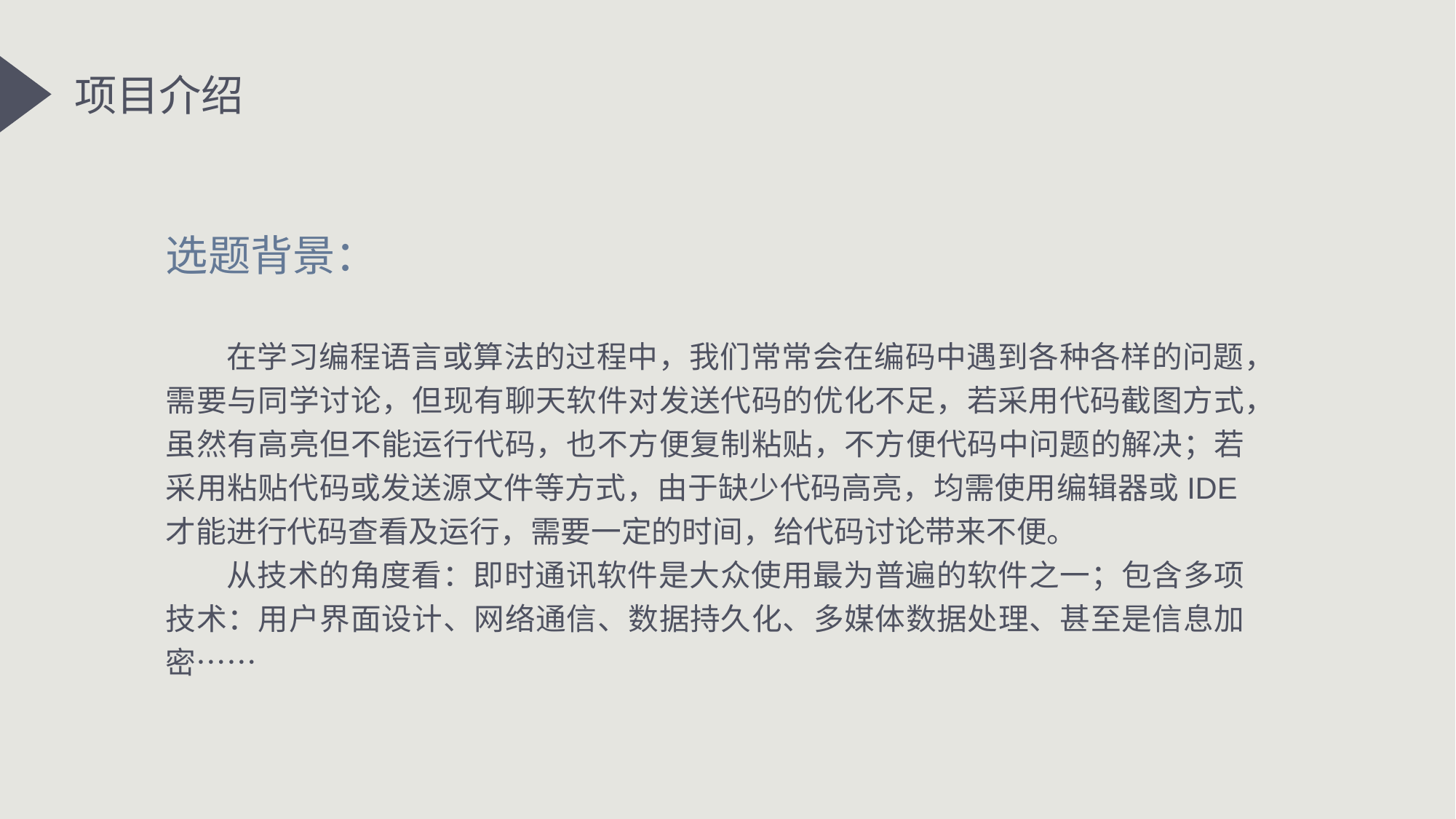

项目介绍

选题背景：

在学习编程语言或算法的过程中，我们常常会在编码中遇到各种各样的问题，需要与同学讨论，但现有聊天软件对发送代码的优化不足，若采用代码截图方式，虽然有高亮但不能运行代码，也不方便复制粘贴，不方便代码中问题的解决；若采用粘贴代码或发送源文件等方式，由于缺少代码高亮，均需使用编辑器或IDE才能进行代码查看及运行，需要一定的时间，给代码讨论带来不便。
从技术的角度看：即时通讯软件是大众使用最为普遍的软件之一；包含多项技术：用户界面设计、网络通信、数据持久化、多媒体数据处理、甚至是信息加密……